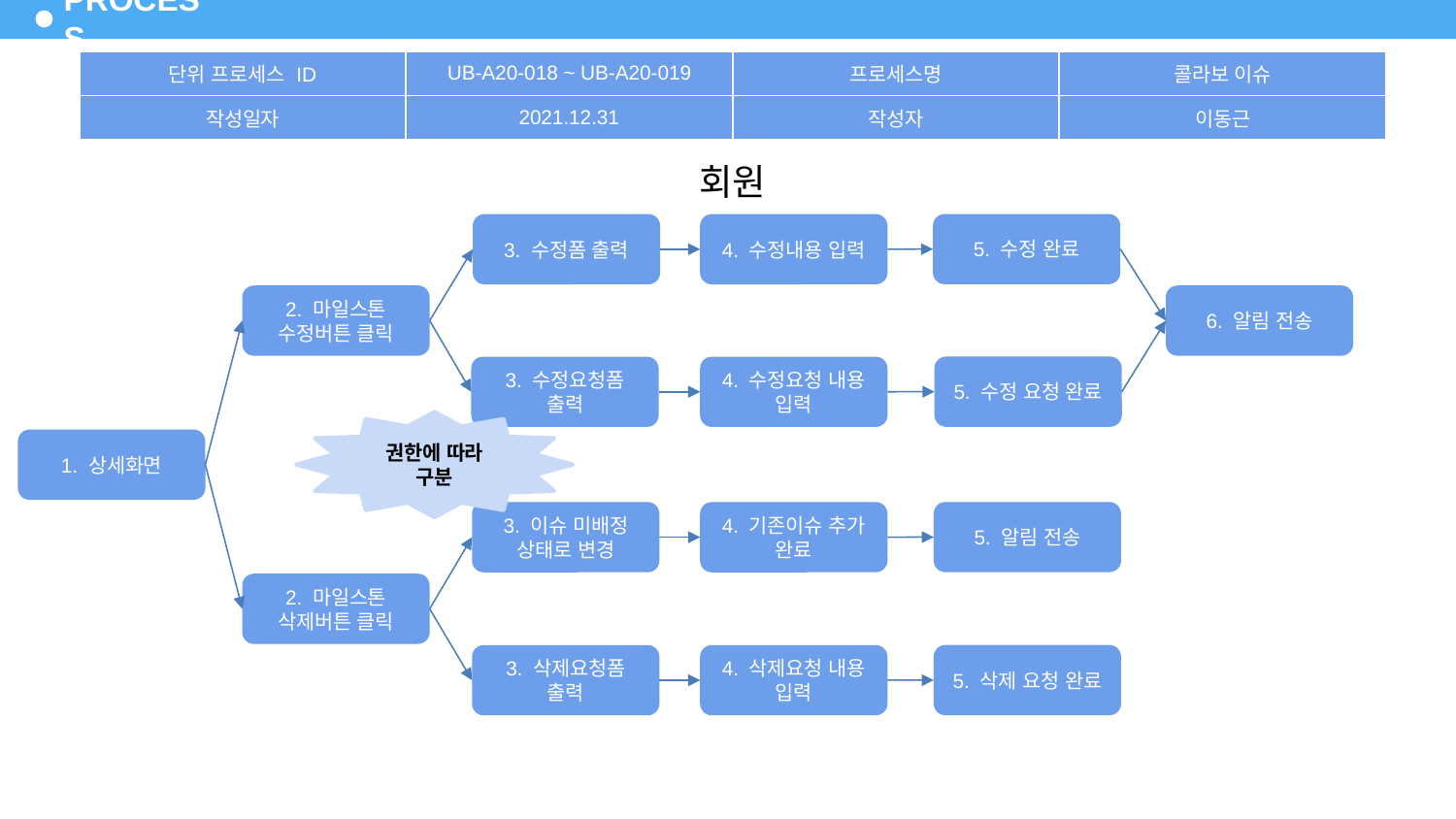

# PROCESS
| 단위 프로세스 ID | UB-A20-018 ~ UB-A20-019 | 프로세스명 | 콜라보 이슈 |
| --- | --- | --- | --- |
| 작성일자 | 2021.12.31 | 작성자 | 이동근 |
회원
5. 수정 완료
4. 수정내용 입력
3. 수정폼 출력
2. 마일스톤 수정버튼 클릭
6. 알림 전송
5. 수정 요청 완료
3. 수정요청폼 출력
4. 수정요청 내용 입력
권한에 따라 구분
1. 상세화면
5. 알림 전송
4. 기존이슈 추가 완료
3. 이슈 미배정 상태로 변경
2. 마일스톤 삭제버튼 클릭
5. 삭제 요청 완료
3. 삭제요청폼 출력
4. 삭제요청 내용 입력